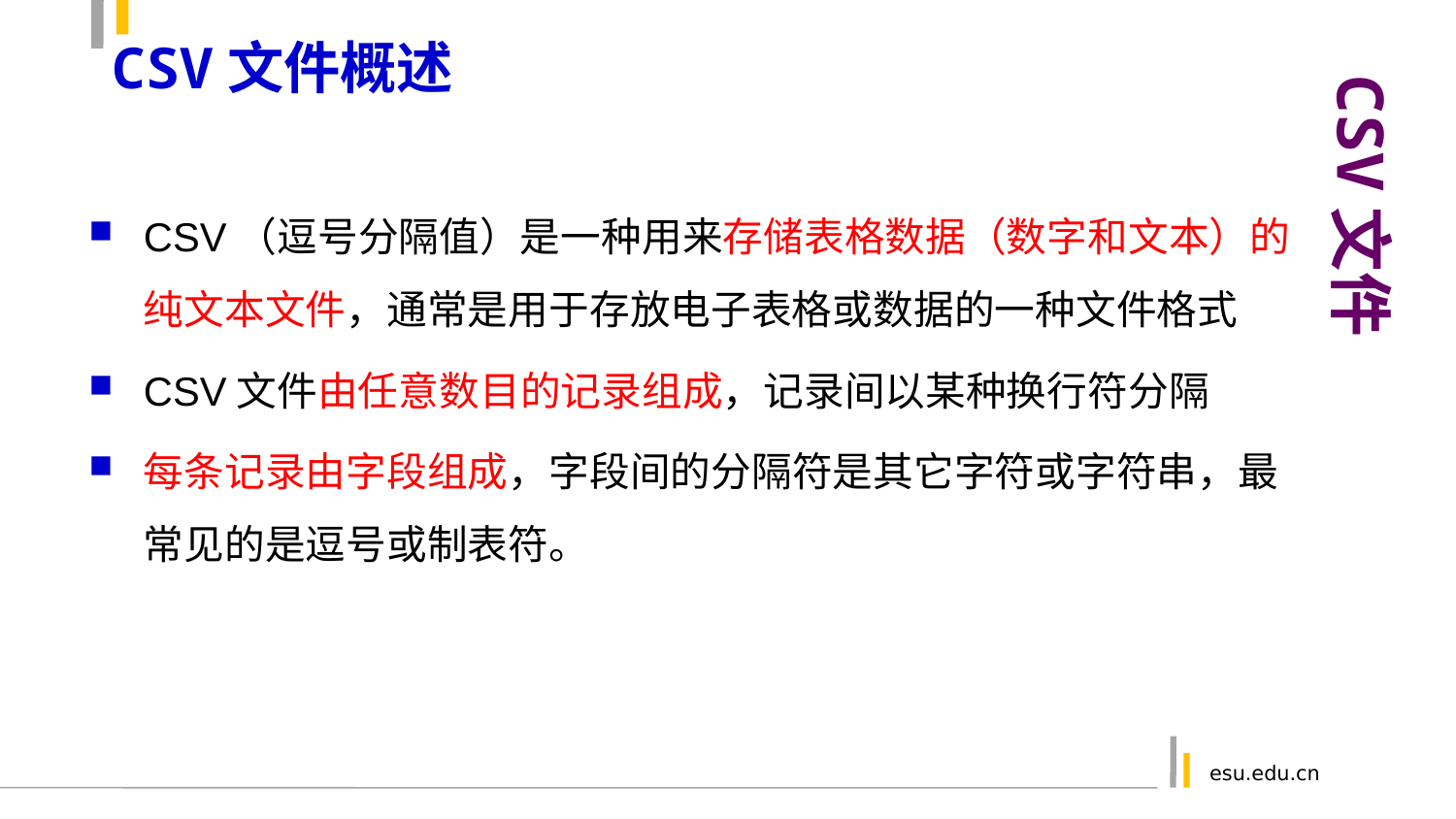

CSV文件概述
CSV文件
CSV（逗号分隔值）是一种用来存储表格数据（数字和文本）的纯文本文件，通常是用于存放电子表格或数据的一种文件格式
CSV文件由任意数目的记录组成，记录间以某种换行符分隔
每条记录由字段组成，字段间的分隔符是其它字符或字符串，最常见的是逗号或制表符。